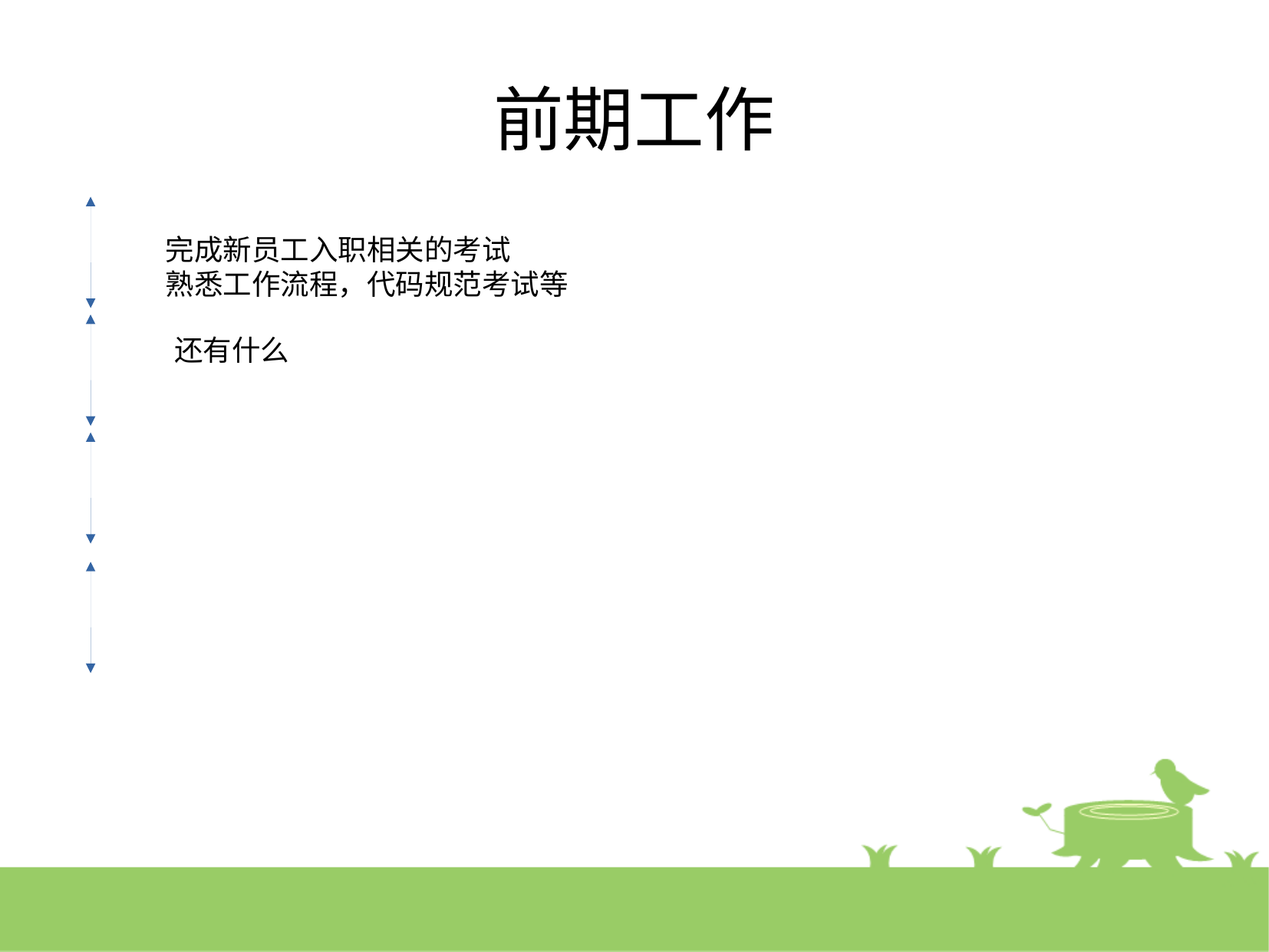

前期工作

完成新员工入职相关的考试
熟悉工作流程，代码规范考试等

还有什么